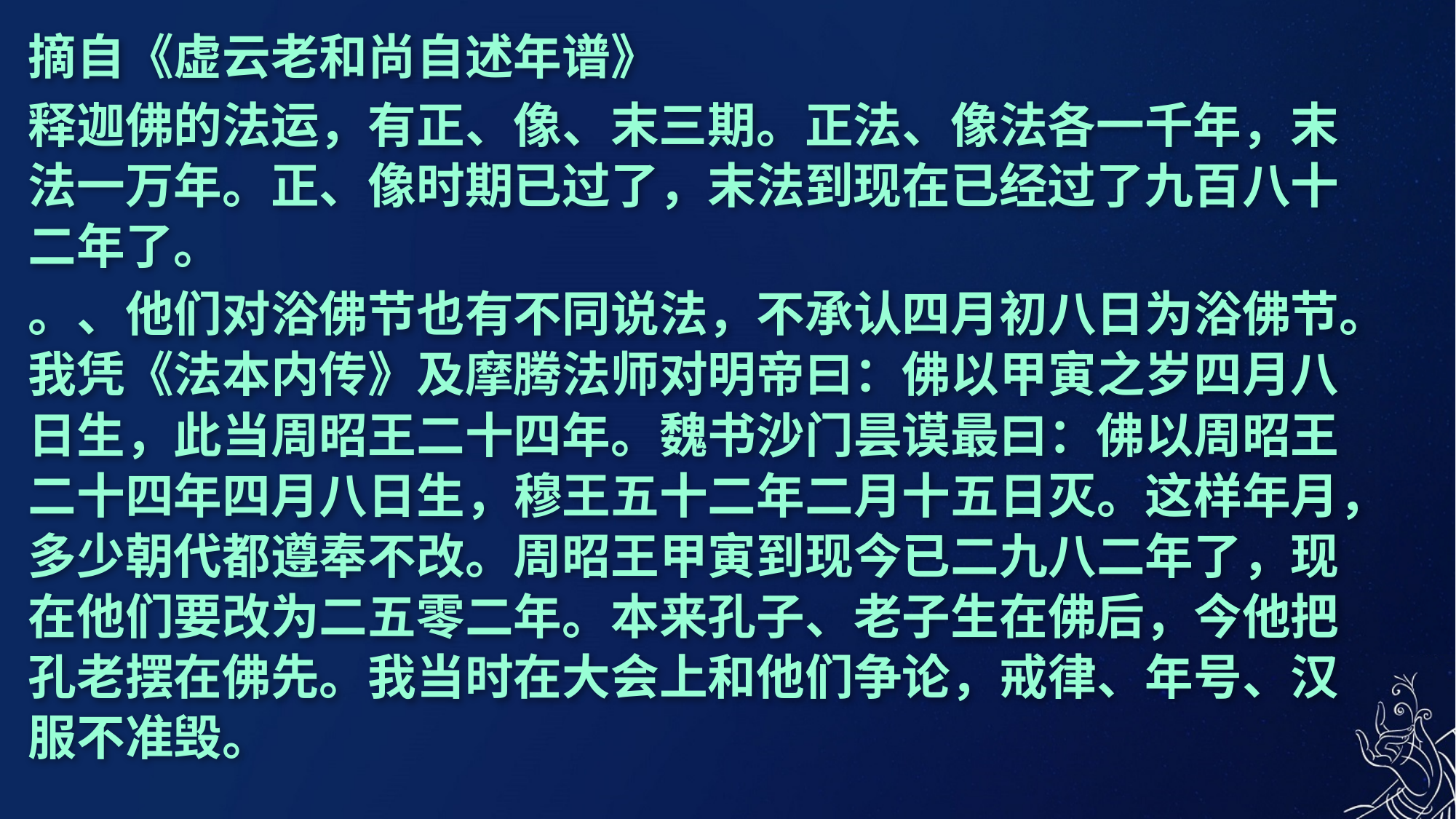

摘自《虚云老和尚自述年谱》
释迦佛的法运，有正、像、末三期。正法、像法各一千年，末法一万年。正、像时期已过了，末法到现在已经过了九百八十二年了。
。、他们对浴佛节也有不同说法，不承认四月初八日为浴佛节。我凭《法本内传》及摩腾法师对明帝曰：佛以甲寅之岁四月八日生，此当周昭王二十四年。魏书沙门昙谟最曰：佛以周昭王二十四年四月八日生，穆王五十二年二月十五日灭。这样年月，多少朝代都遵奉不改。周昭王甲寅到现今已二九八二年了，现在他们要改为二五零二年。本来孔子、老子生在佛后，今他把孔老摆在佛先。我当时在大会上和他们争论，戒律、年号、汉服不准毁。